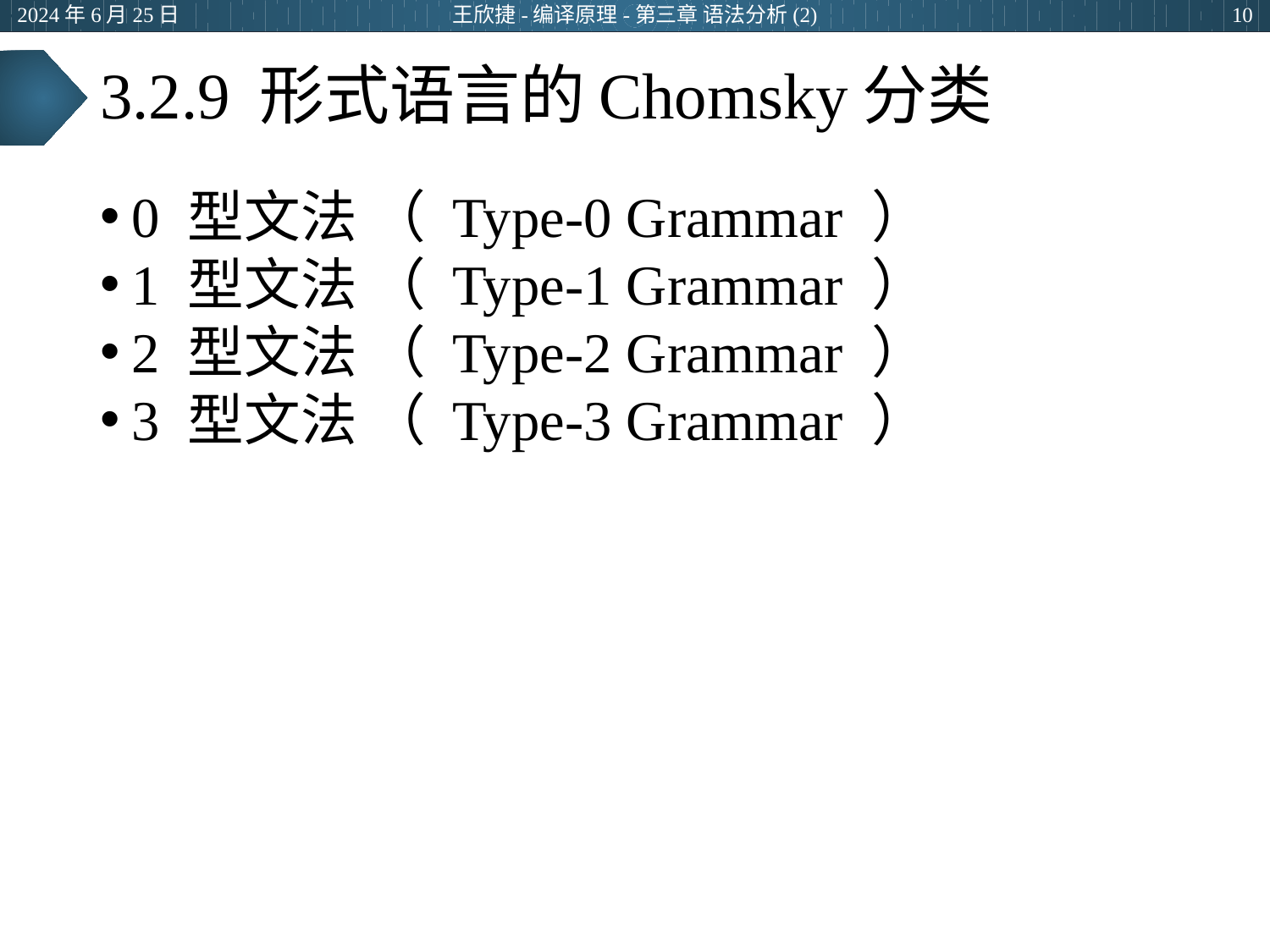

2024年6月25日
王欣捷-编译原理-第三章 语法分析(2)
10
# 3.2.9 形式语言的Chomsky分类
0 型文法 （ Type-0 Grammar ）
1 型文法 （ Type-1 Grammar ）
2 型文法 （ Type-2 Grammar ）
3 型文法 （ Type-3 Grammar ）